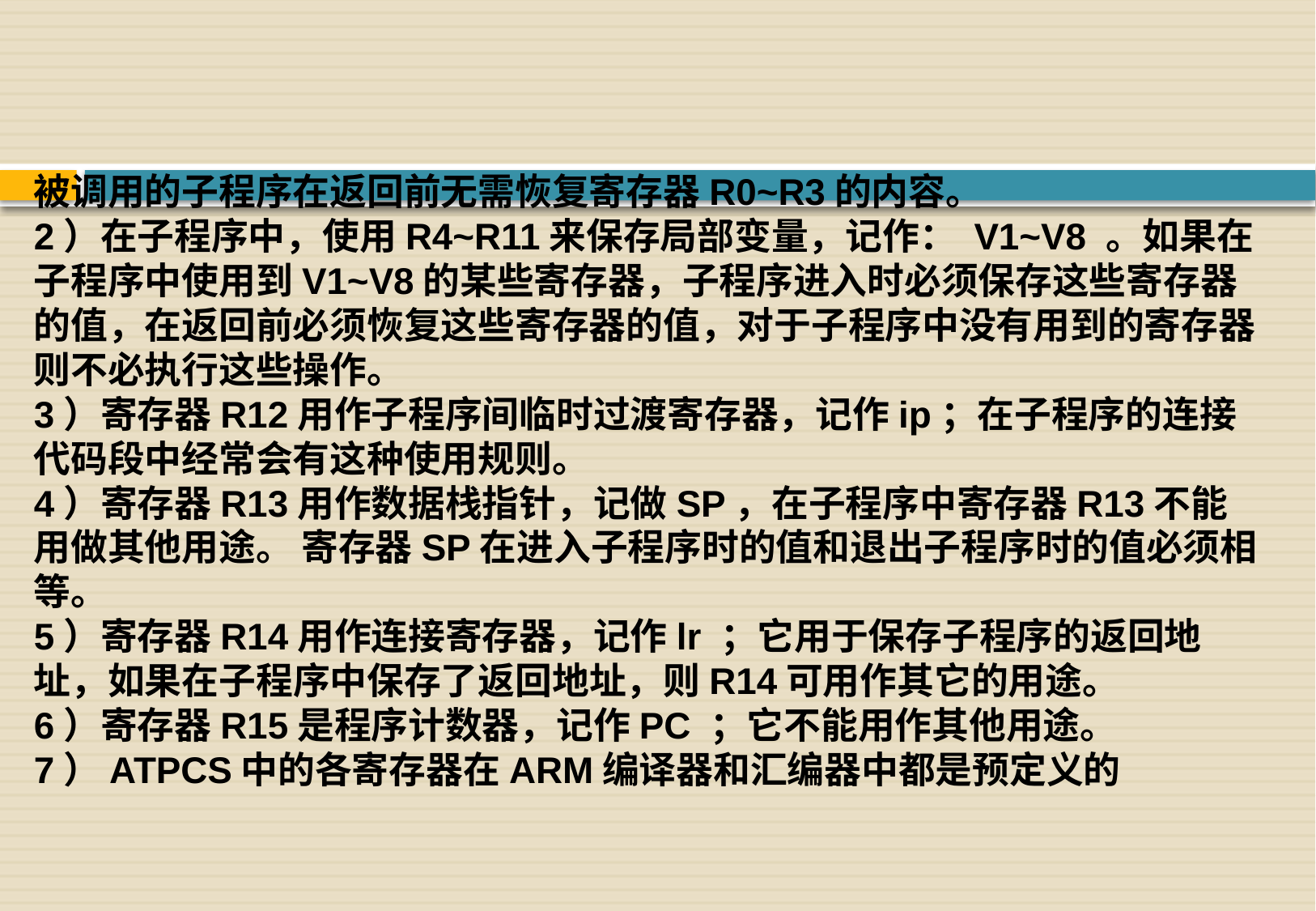

被调用的子程序在返回前无需恢复寄存器R0~R3的内容。
2）在子程序中，使用R4~R11来保存局部变量，记作： V1~V8 。如果在子程序中使用到V1~V8的某些寄存器，子程序进入时必须保存这些寄存器的值，在返回前必须恢复这些寄存器的值，对于子程序中没有用到的寄存器则不必执行这些操作。
3）寄存器R12用作子程序间临时过渡寄存器，记作ip；在子程序的连接代码段中经常会有这种使用规则。
4）寄存器R13用作数据栈指针，记做SP，在子程序中寄存器R13不能用做其他用途。 寄存器SP在进入子程序时的值和退出子程序时的值必须相等。
5）寄存器R14用作连接寄存器，记作lr ；它用于保存子程序的返回地址，如果在子程序中保存了返回地址，则R14可用作其它的用途。
6）寄存器R15是程序计数器，记作PC ；它不能用作其他用途。
7）ATPCS中的各寄存器在ARM编译器和汇编器中都是预定义的